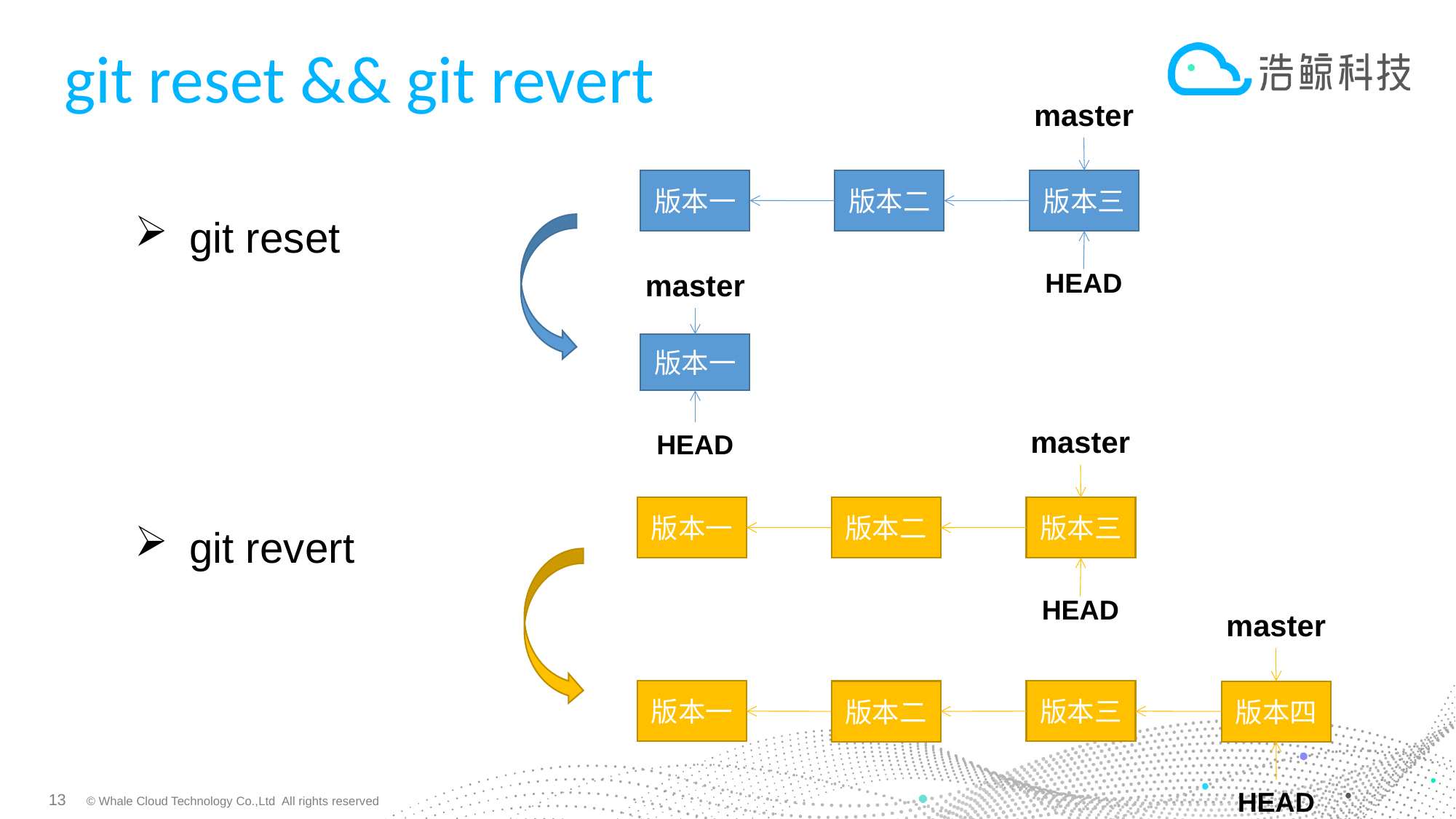

# git reset && git revert
master
版本一
版本二
版本三
git reset

HEAD
master
版本一
master
HEAD
版本一
版本二
版本三
git revert

HEAD
master
版本一
版本二
版本三
版本四
HEAD